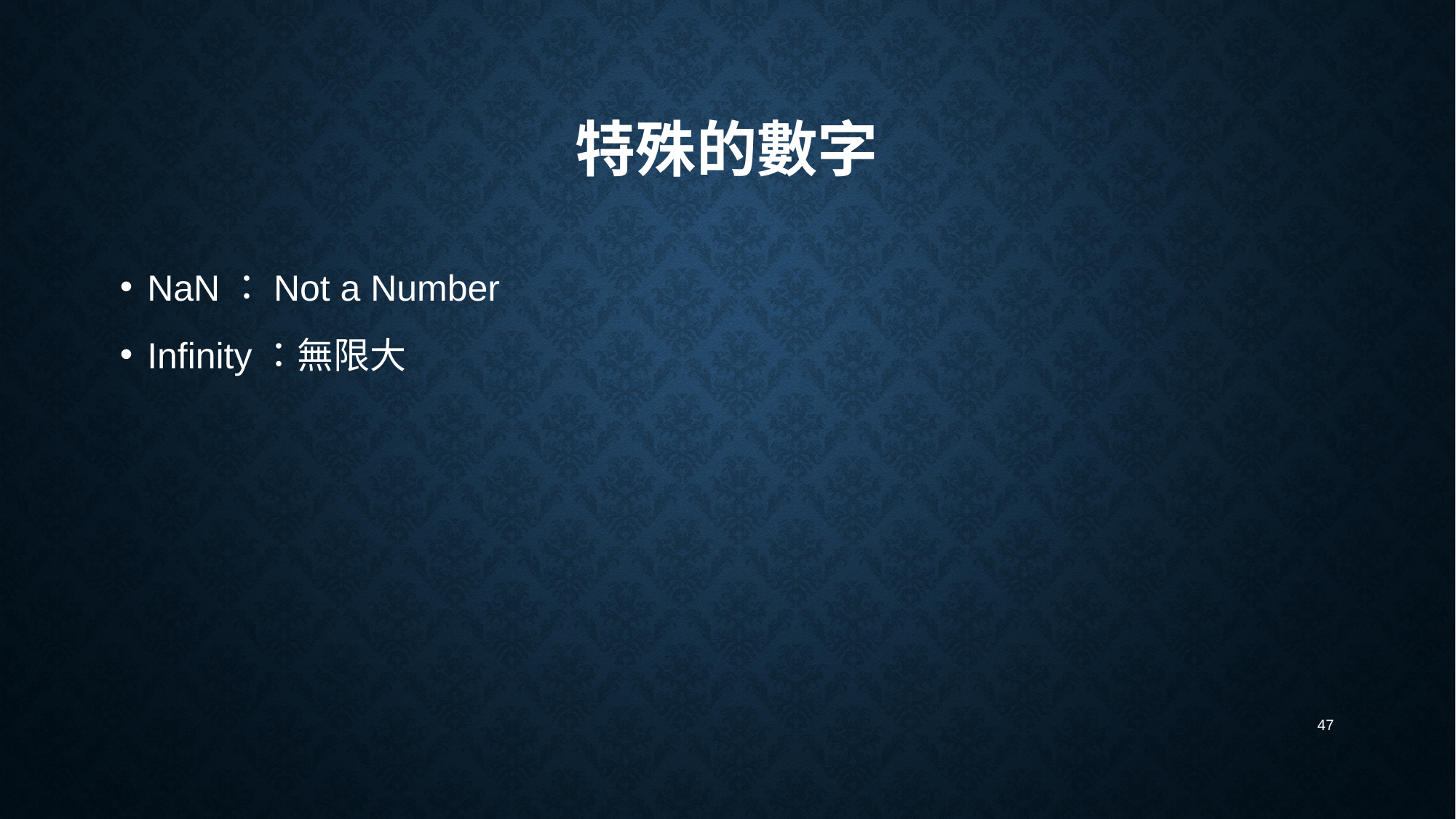

# 特殊的數字
NaN：Not a Number
Infinity：無限大
47